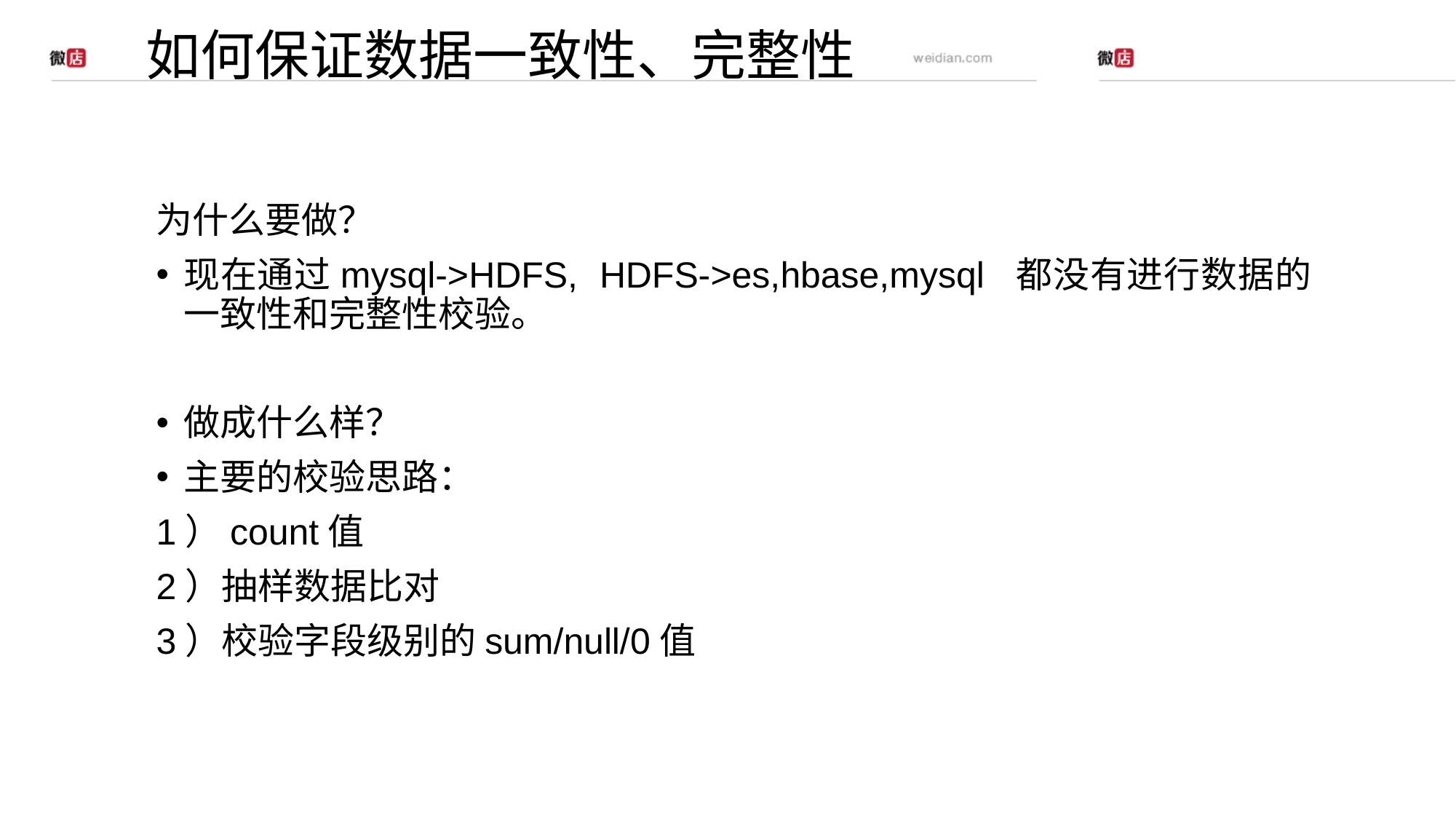

如何保证数据一致性、完整性

为什么要做？
现在通过mysql->HDFS,  HDFS->es,hbase,mysql  都没有进行数据的一致性和完整性校验。

做成什么样？
主要的校验思路：
1）count值
2）抽样数据比对
3）校验字段级别的sum/null/0值